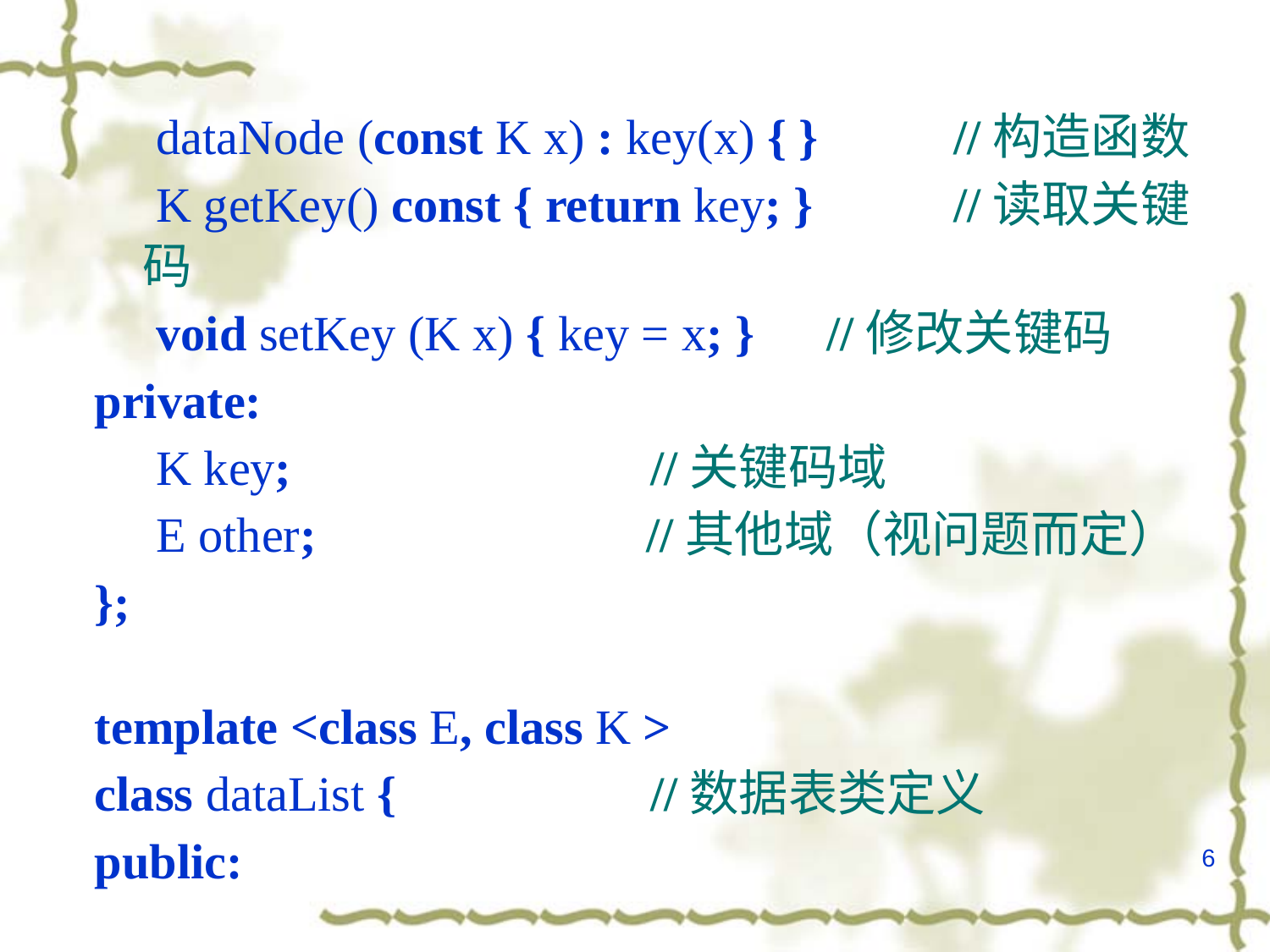

dataNode (const K x) : key(x) { }	    //构造函数
     K getKey() const { return key; }	    //读取关键码
     void setKey (K x) { key = x; }	    //修改关键码
private:
     K key;			//关键码域
     E other;		          //其他域（视问题而定）
};

template <class E, class K >
class dataList {		//数据表类定义
public:
6